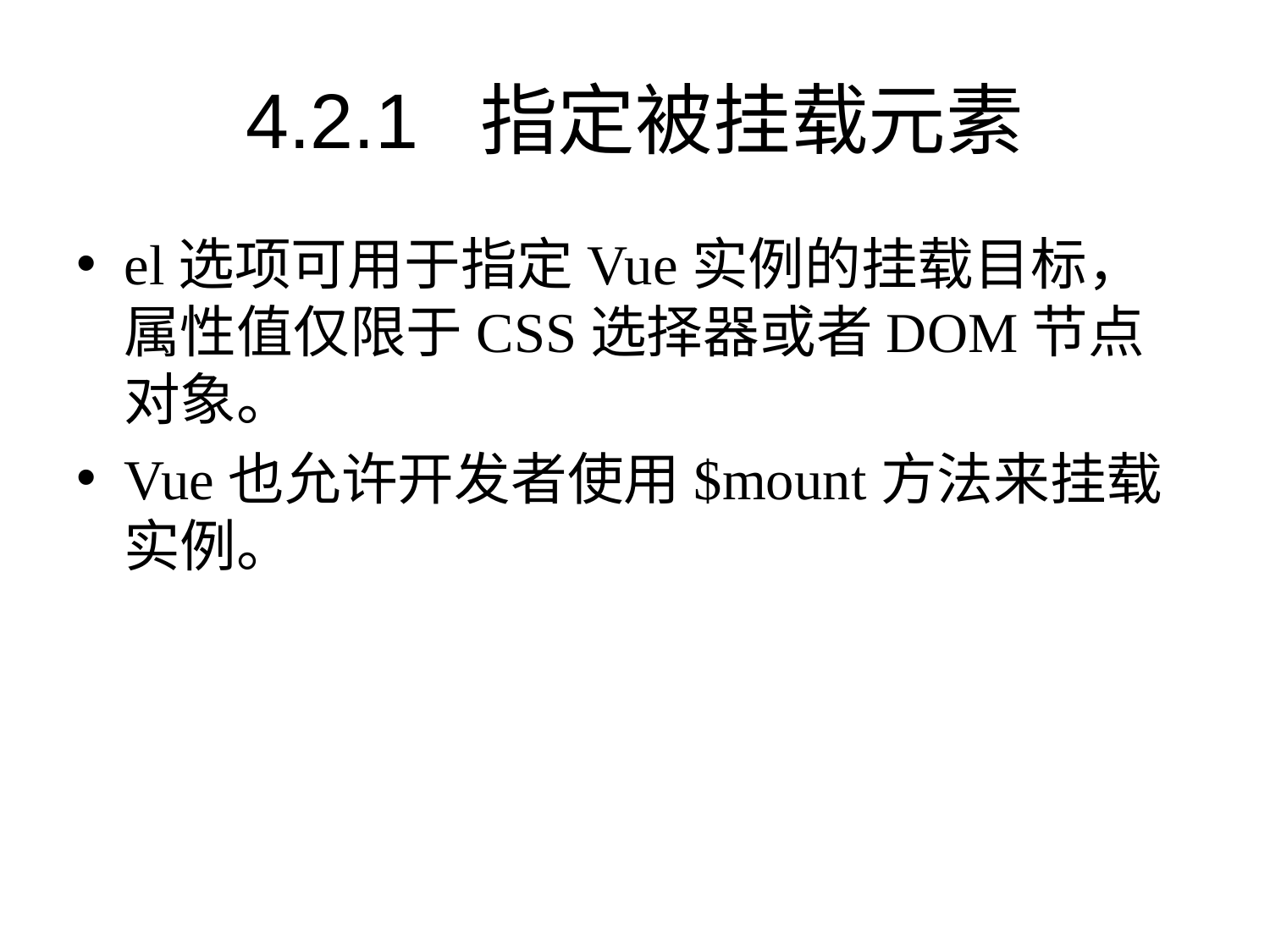

# 4.2.1  指定被挂载元素
el选项可用于指定Vue实例的挂载目标，属性值仅限于CSS选择器或者DOM节点对象。
Vue也允许开发者使用$mount方法来挂载实例。